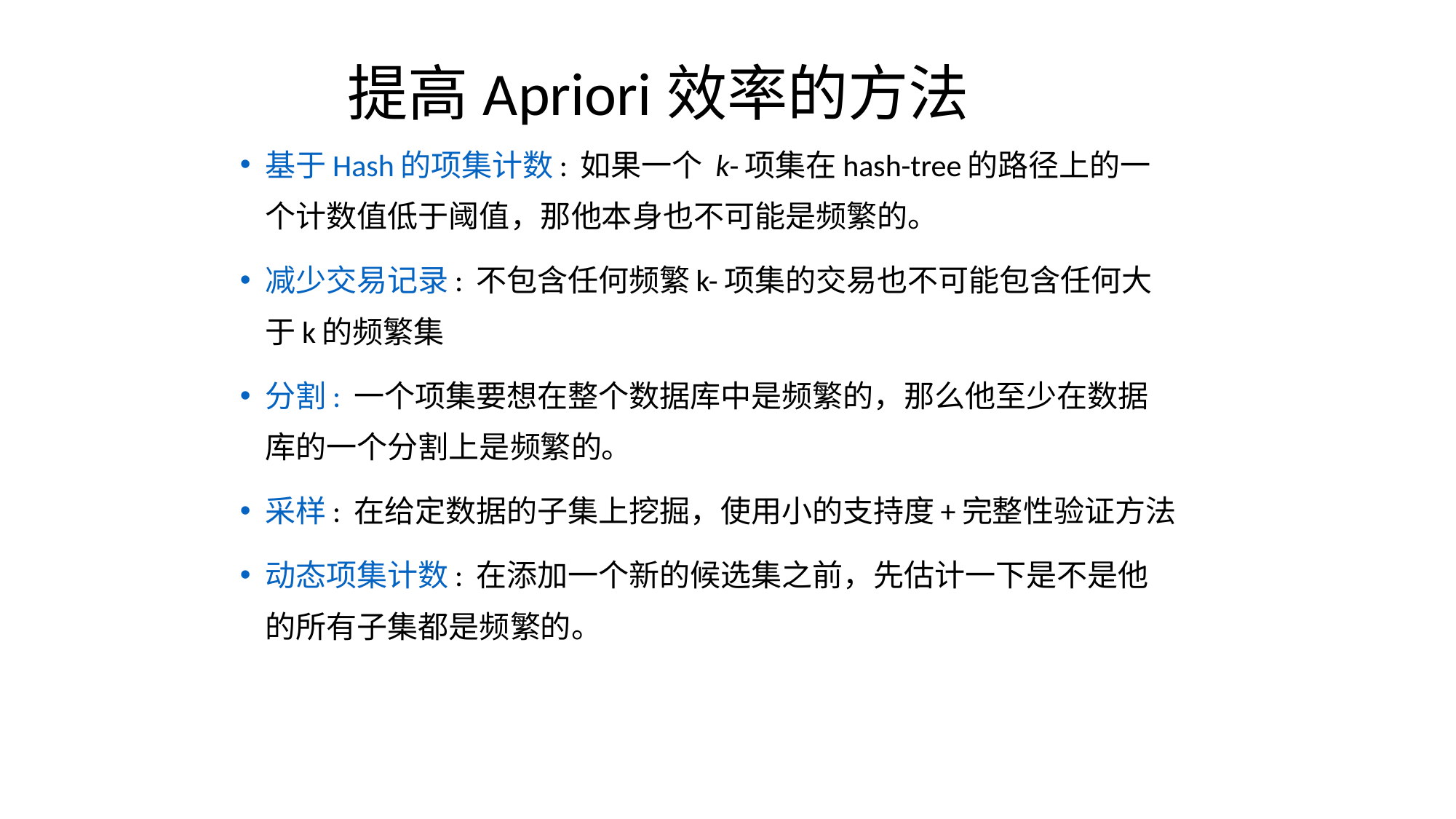

# 提高Apriori效率的方法
基于Hash的项集计数: 如果一个 k-项集在hash-tree的路径上的一个计数值低于阈值，那他本身也不可能是频繁的。
减少交易记录: 不包含任何频繁k-项集的交易也不可能包含任何大于k的频繁集
分割: 一个项集要想在整个数据库中是频繁的，那么他至少在数据库的一个分割上是频繁的。
采样: 在给定数据的子集上挖掘，使用小的支持度+完整性验证方法
动态项集计数: 在添加一个新的候选集之前，先估计一下是不是他的所有子集都是频繁的。